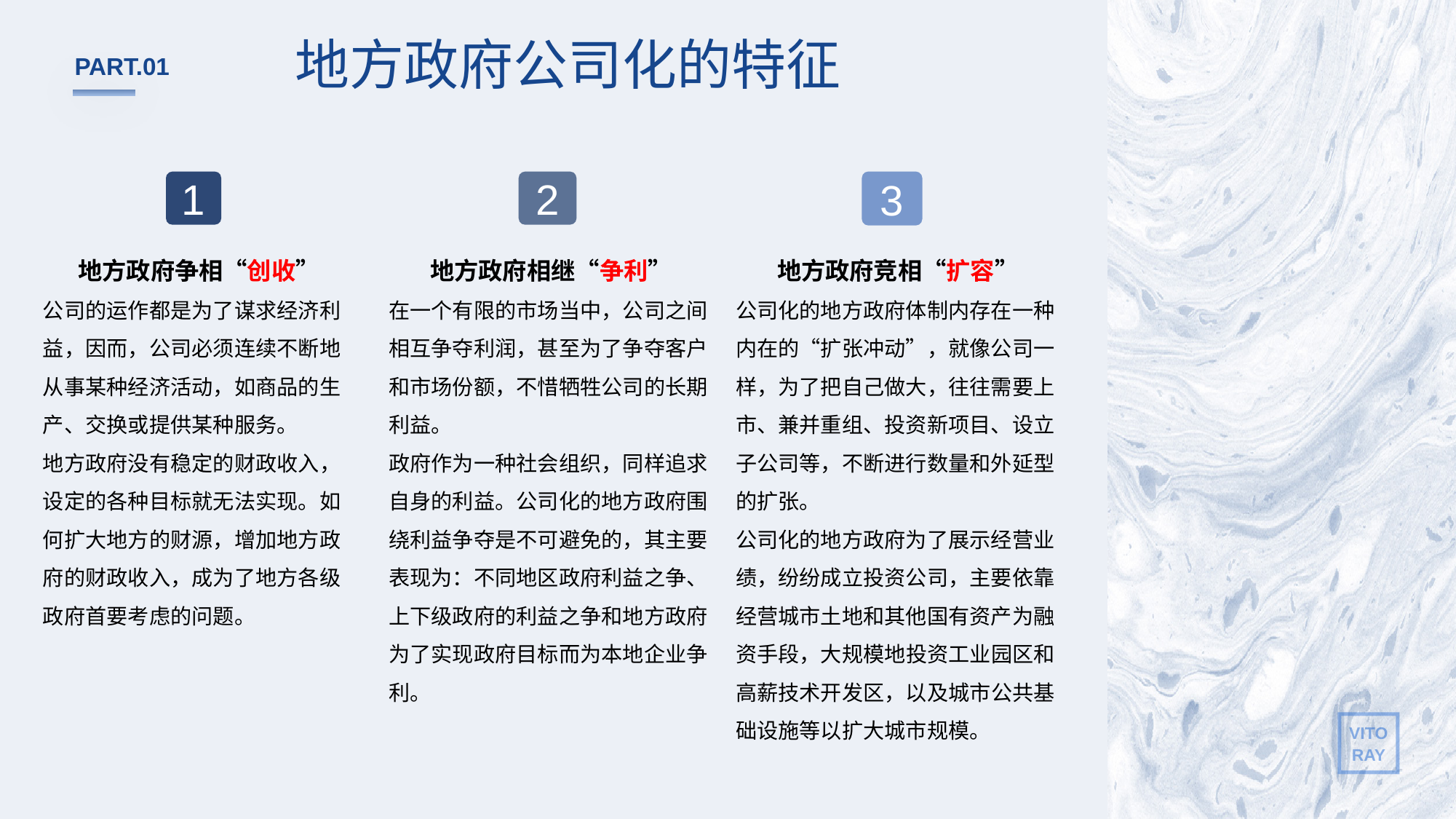

地方政府公司化的特征
PART.01

1
地方政府争相“创收”
公司的运作都是为了谋求经济利益，因而，公司必须连续不断地从事某种经济活动，如商品的生产、交换或提供某种服务。
地方政府没有稳定的财政收入，设定的各种目标就无法实现。如何扩大地方的财源，增加地方政府的财政收入，成为了地方各级政府首要考虑的问题。
2
地方政府相继“争利”
在一个有限的市场当中，公司之间相互争夺利润，甚至为了争夺客户和市场份额，不惜牺牲公司的长期利益。
政府作为一种社会组织，同样追求自身的利益。公司化的地方政府围绕利益争夺是不可避免的，其主要表现为：不同地区政府利益之争、上下级政府的利益之争和地方政府为了实现政府目标而为本地企业争利。
3
地方政府竞相“扩容”
公司化的地方政府体制内存在一种内在的“扩张冲动”，就像公司一样，为了把自己做大，往往需要上市、兼并重组、投资新项目、设立子公司等，不断进行数量和外延型的扩张。
公司化的地方政府为了展示经营业绩，纷纷成立投资公司，主要依靠经营城市土地和其他国有资产为融资手段，大规模地投资工业园区和高薪技术开发区，以及城市公共基础设施等以扩大城市规模。

VITO
RAY